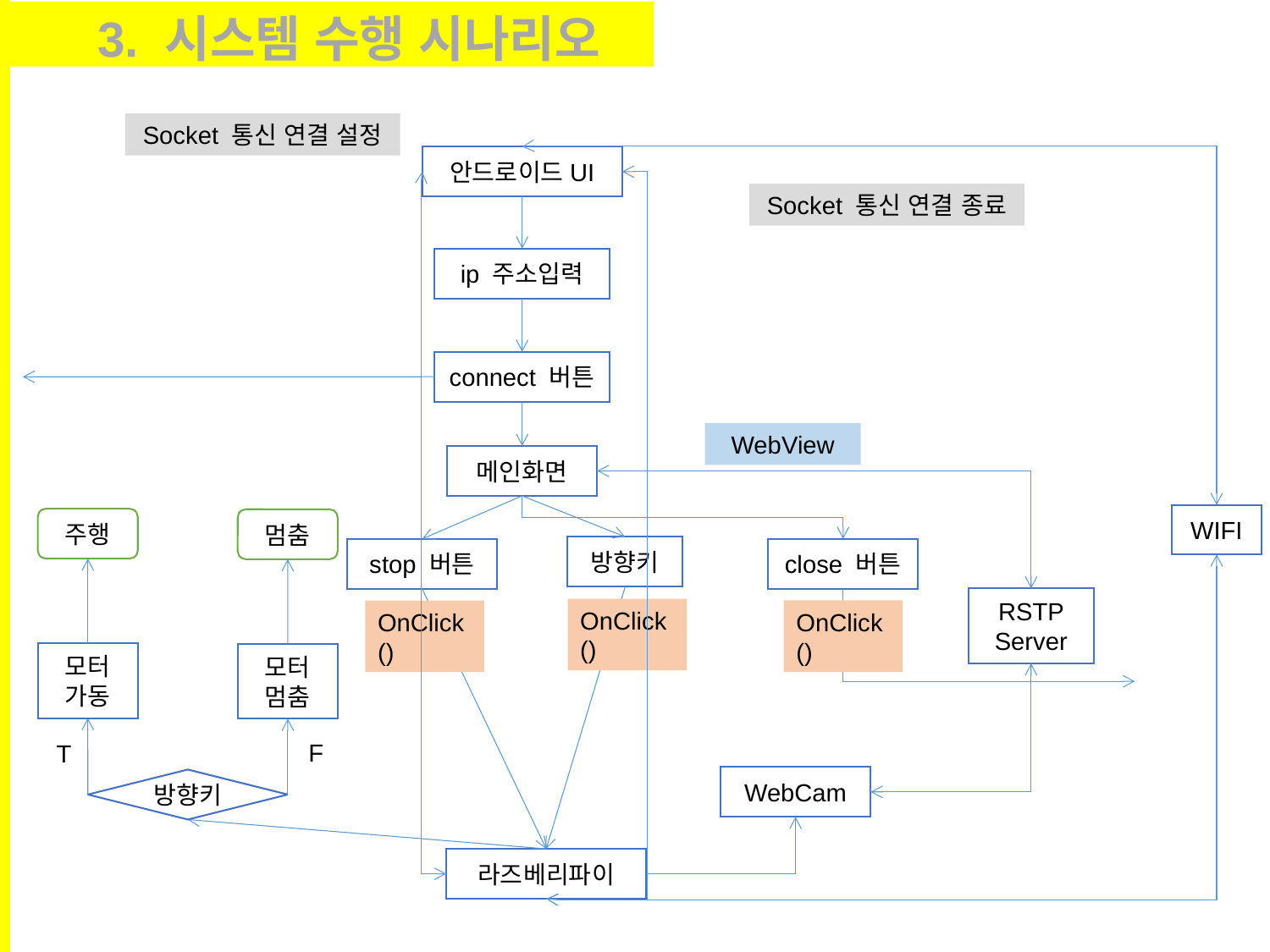

3. 시스템 수행 시나리오
Socket 통신 연결 설정
안드로이드UI
Socket 통신 연결 종료
ip 주소입력
connect 버튼
WebView
메인화면
WIFI
주행
멈춤
방향키
stop 버튼
close 버튼
RSTP Server
OnClick()
OnClick()
OnClick()
모터 가동
모터 멈춤
F
T
WebCam
방향키
라즈베리파이